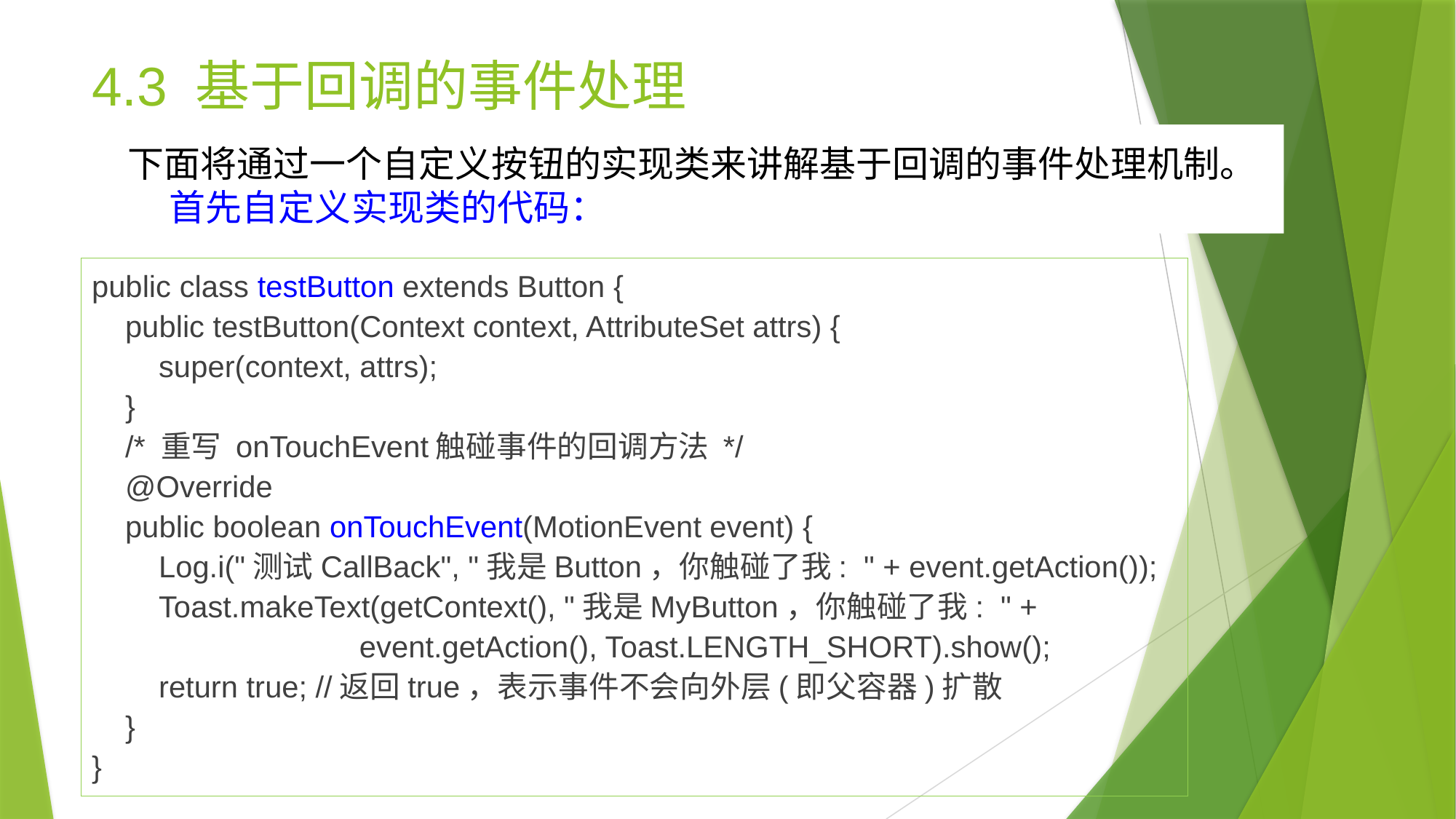

# 4.3 基于回调的事件处理
下面将通过一个自定义按钮的实现类来讲解基于回调的事件处理机制。
    首先自定义实现类的代码：
public class testButton extends Button {
    public testButton(Context context, AttributeSet attrs) {
        super(context, attrs);
    }
    /* 重写 onTouchEvent触碰事件的回调方法 */
    @Override
    public boolean onTouchEvent(MotionEvent event) {
        Log.i("测试CallBack", "我是Button，你触碰了我:  " + event.getAction());
        Toast.makeText(getContext(), "我是MyButton，你触碰了我:  " +
                                event.getAction(), Toast.LENGTH_SHORT).show();
        return true; //返回true，表示事件不会向外层(即父容器)扩散
    }
}